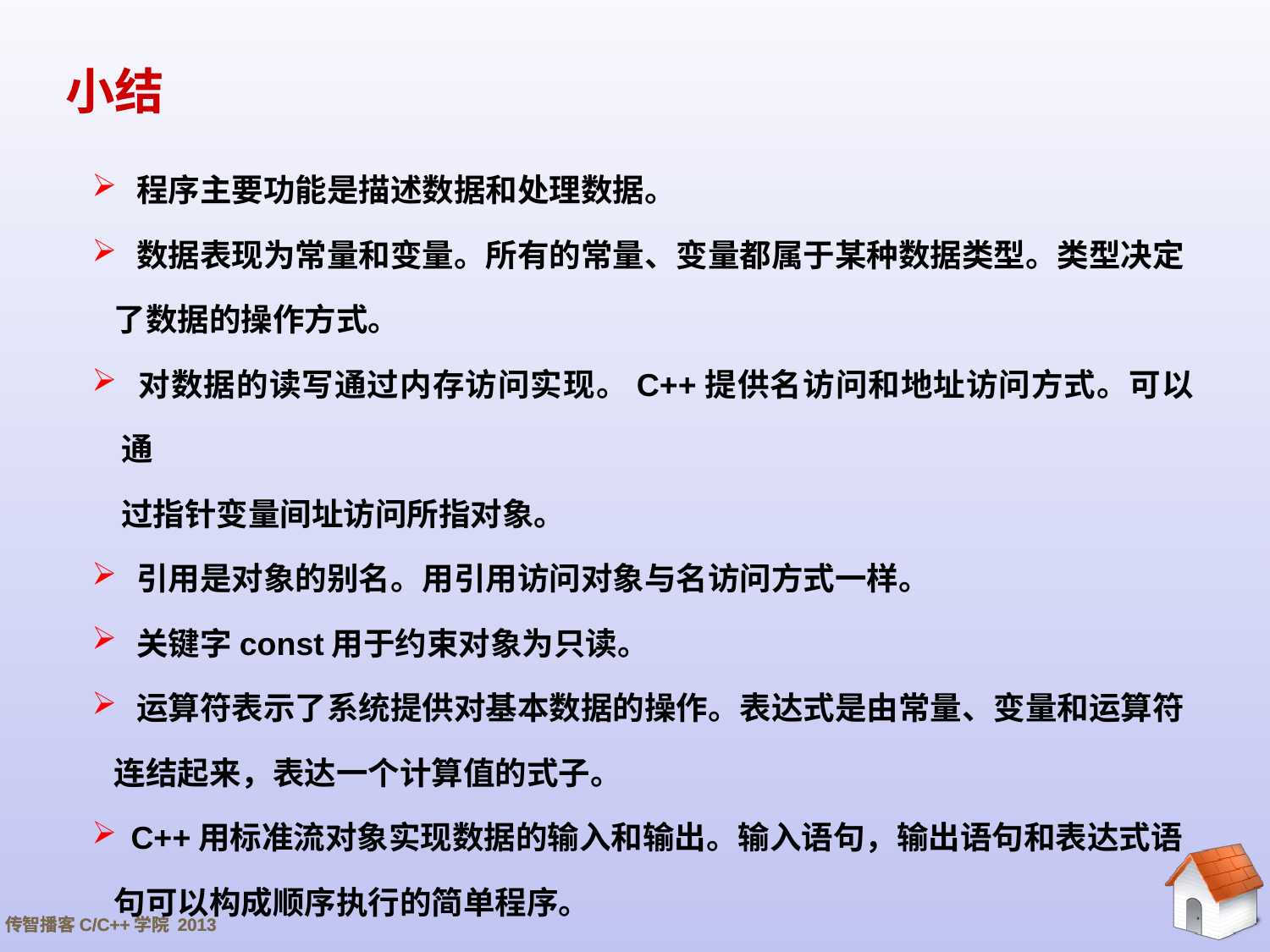

# 小结
 程序主要功能是描述数据和处理数据。
 数据表现为常量和变量。所有的常量、变量都属于某种数据类型。类型决定
  了数据的操作方式。
 对数据的读写通过内存访问实现。C++提供名访问和地址访问方式。可以通
   过指针变量间址访问所指对象。
 引用是对象的别名。用引用访问对象与名访问方式一样。
 关键字const用于约束对象为只读。
 运算符表示了系统提供对基本数据的操作。表达式是由常量、变量和运算符
  连结起来，表达一个计算值的式子。
 C++用标准流对象实现数据的输入和输出。输入语句，输出语句和表达式语
  句可以构成顺序执行的简单程序。